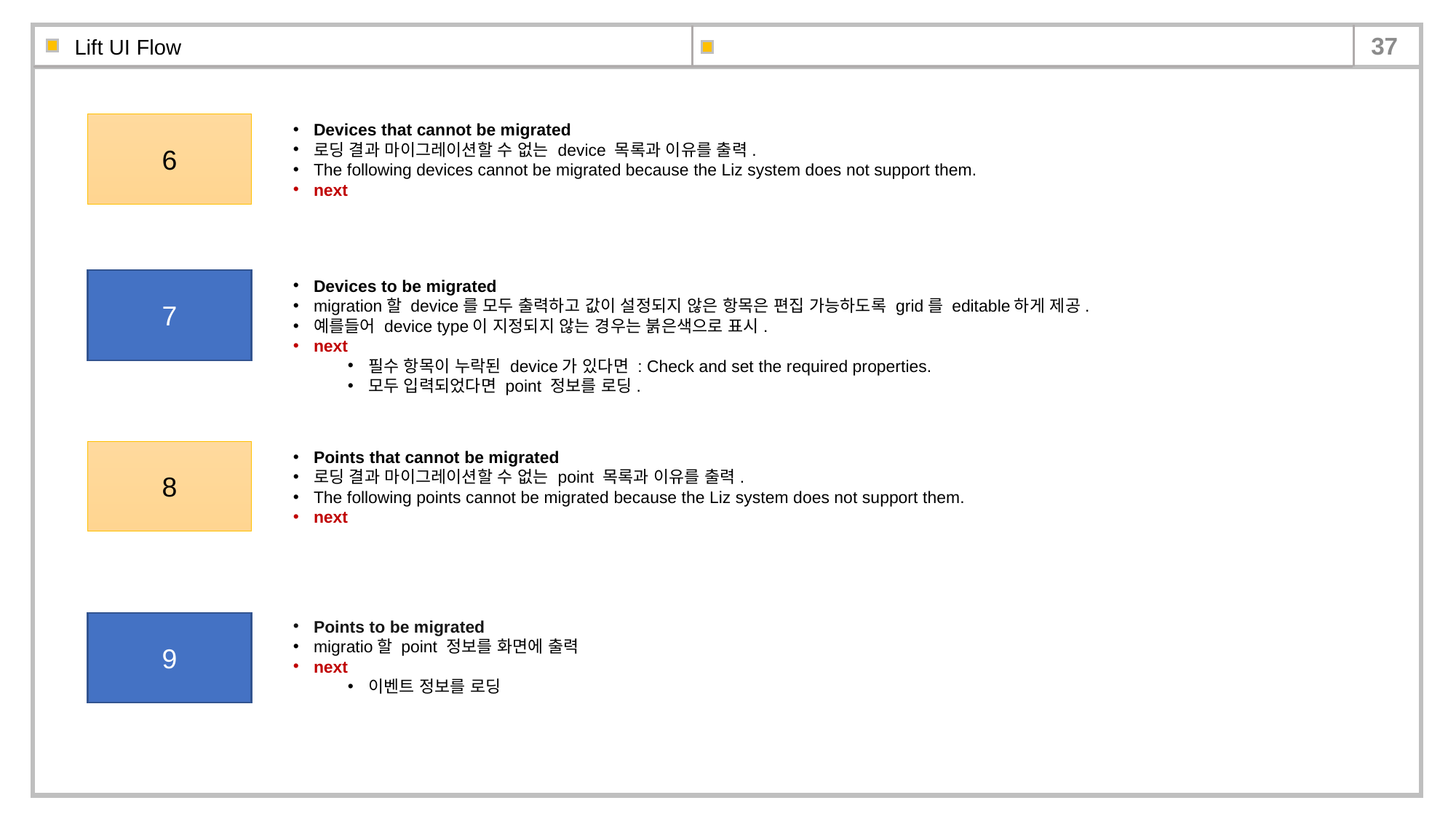

# Lift UI Flow
Devices that cannot be migrated
로딩 결과 마이그레이션할 수 없는 device 목록과 이유를 출력.
The following devices cannot be migrated because the Liz system does not support them.
next
6
7
Devices to be migrated
migration할 device를 모두 출력하고 값이 설정되지 않은 항목은 편집 가능하도록 grid를 editable하게 제공.
예를들어 device type이 지정되지 않는 경우는 붉은색으로 표시.
next
필수 항목이 누락된 device가 있다면 : Check and set the required properties.
모두 입력되었다면 point 정보를 로딩.
8
Points that cannot be migrated
로딩 결과 마이그레이션할 수 없는 point 목록과 이유를 출력.
The following points cannot be migrated because the Liz system does not support them.
next
Points to be migrated
migratio할 point 정보를 화면에 출력
next
이벤트 정보를 로딩
9